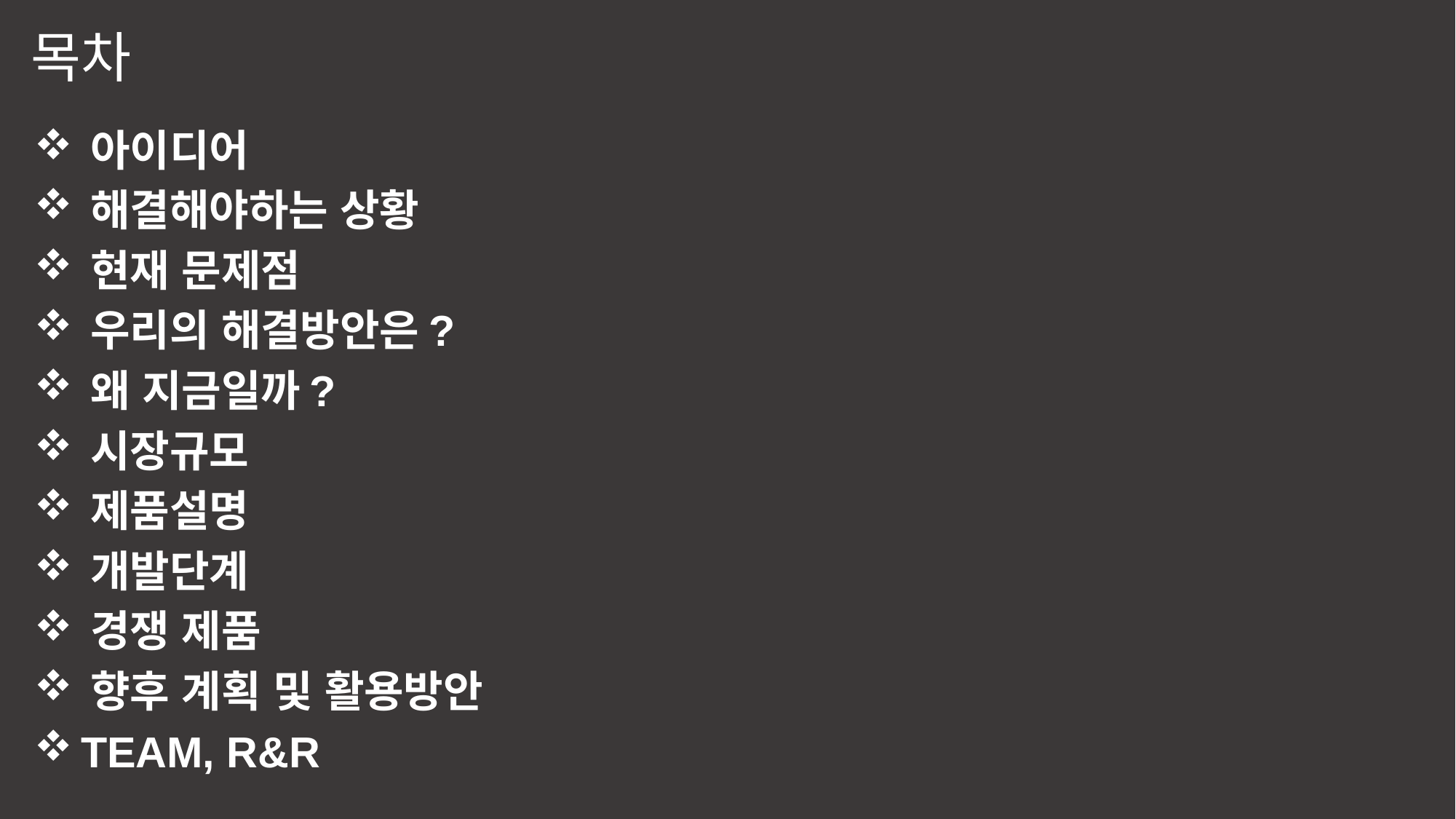

# 목차
 아이디어
 해결해야하는 상황
 현재 문제점
 우리의 해결방안은?
 왜 지금일까?
 시장규모
 제품설명
 개발단계
 경쟁 제품
 향후 계획 및 활용방안
 TEAM, R&R